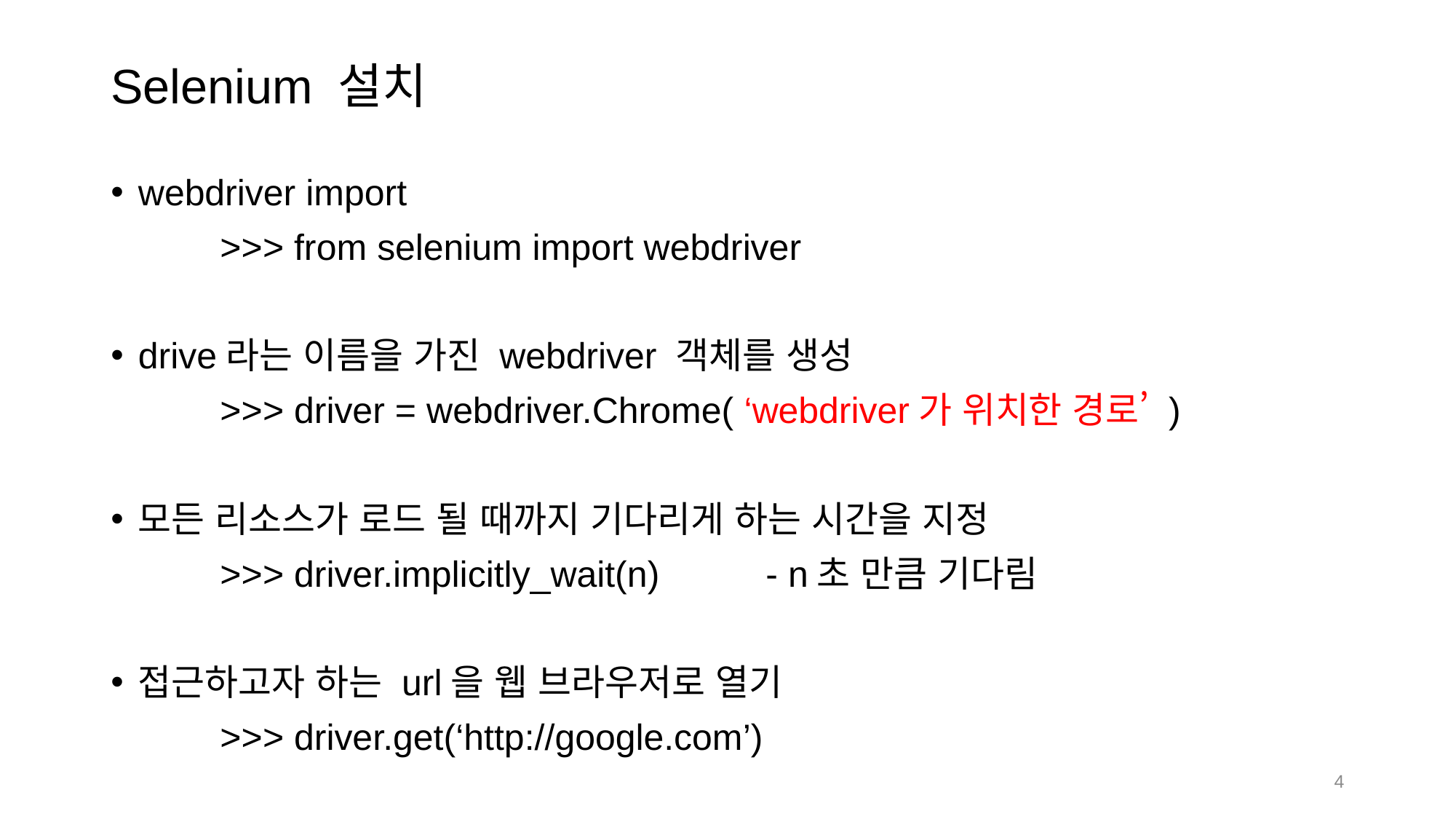

# Selenium 설치
webdriver import
	>>> from selenium import webdriver

drive라는 이름을 가진 webdriver 객체를 생성
	>>> driver = webdriver.Chrome( ‘webdriver가 위치한 경로’ )

모든 리소스가 로드 될 때까지 기다리게 하는 시간을 지정
	>>> driver.implicitly_wait(n)	- n초 만큼 기다림

접근하고자 하는 url을 웹 브라우저로 열기
	>>> driver.get(‘http://google.com’)
4